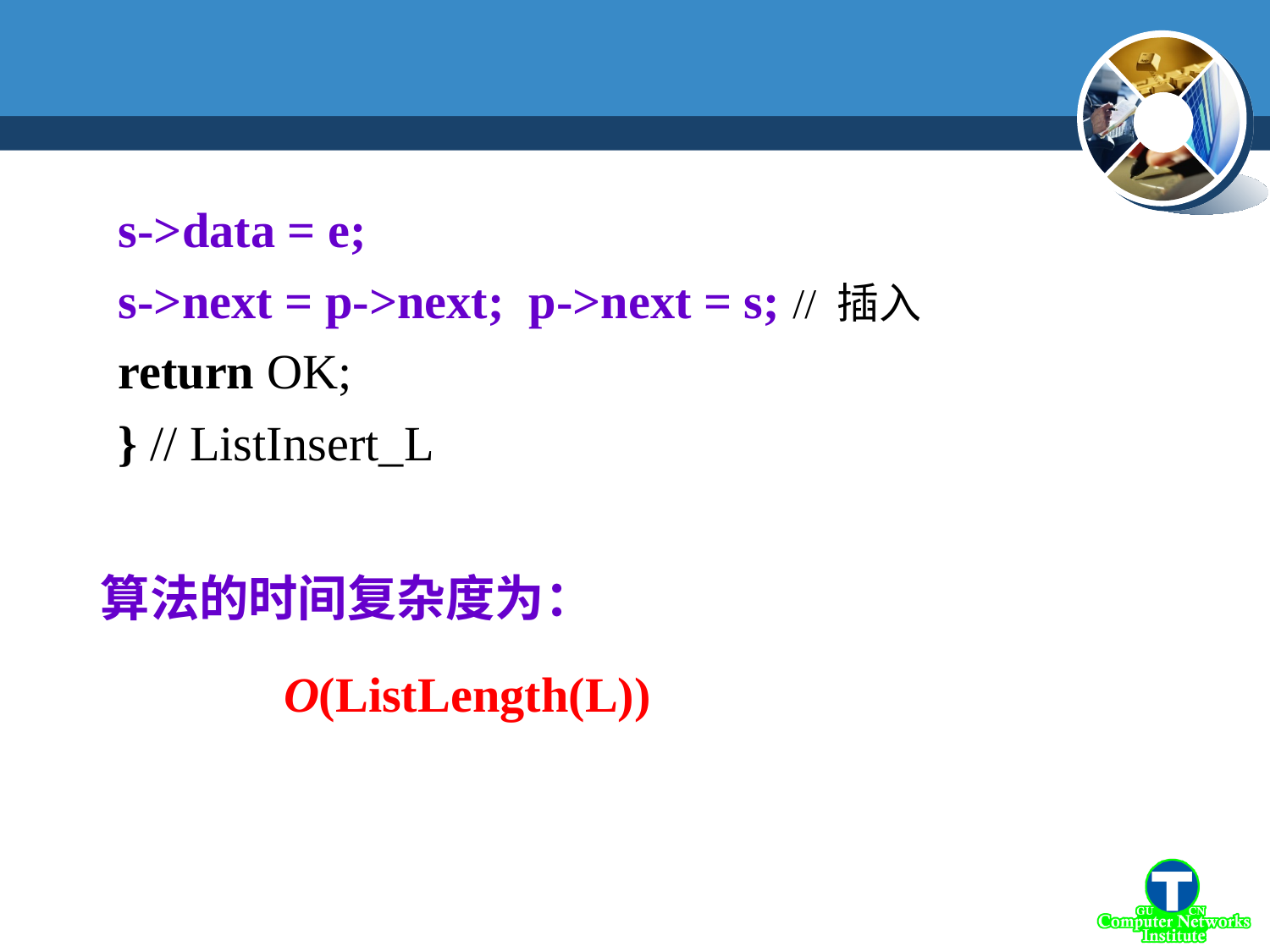

s->data = e;
s->next = p->next;  p->next = s; // 插入
return OK;
} // ListInsert_L

算法的时间复杂度为：
O(ListLength(L))